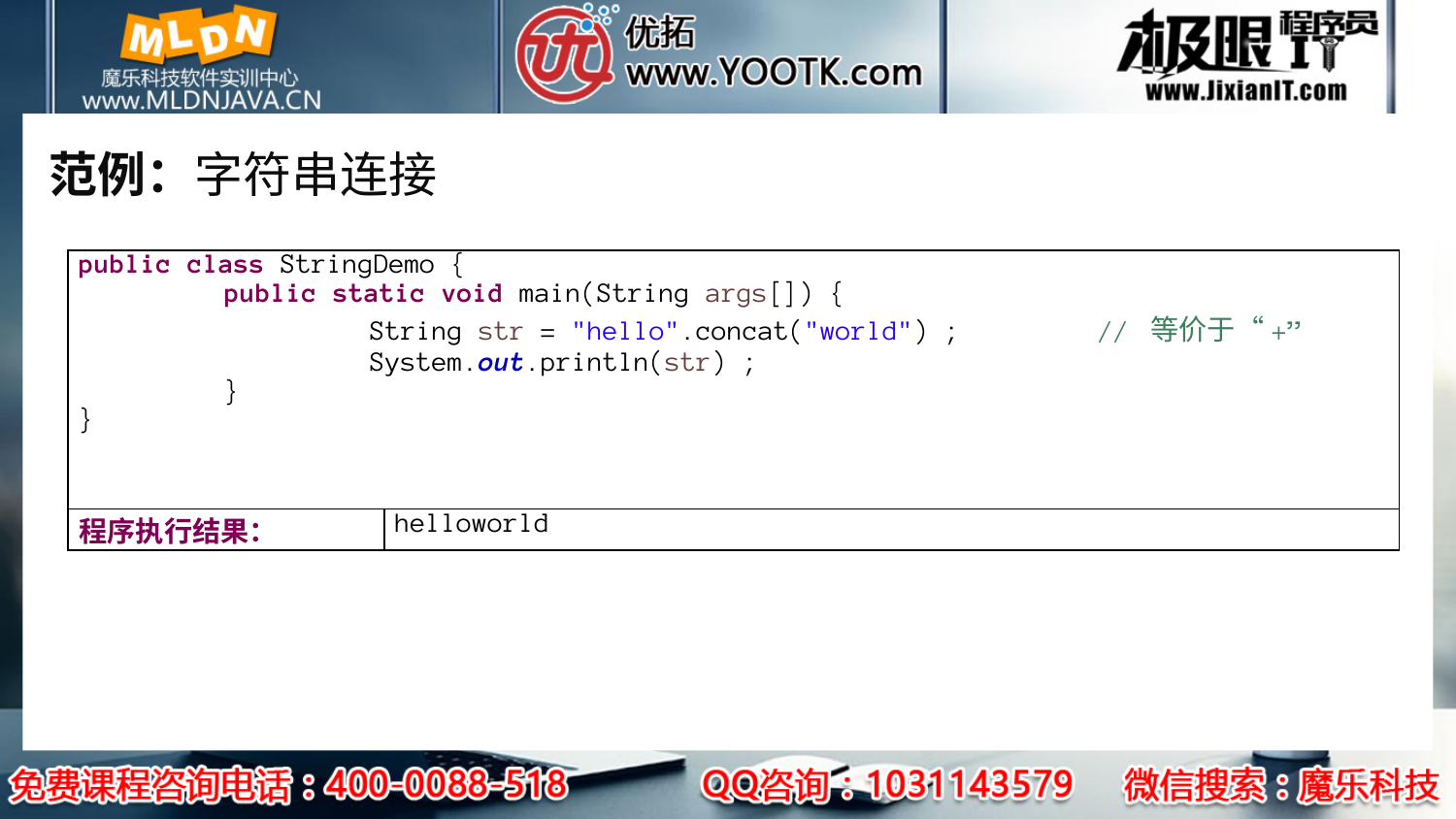

# 范例：字符串连接
| public class StringDemo { public static void main(String args[]) { String str = "hello".concat("world") ; // 等价于“+” System.out.println(str) ; } } |  |
| --- | --- |
| 程序执行结果： | helloworld |